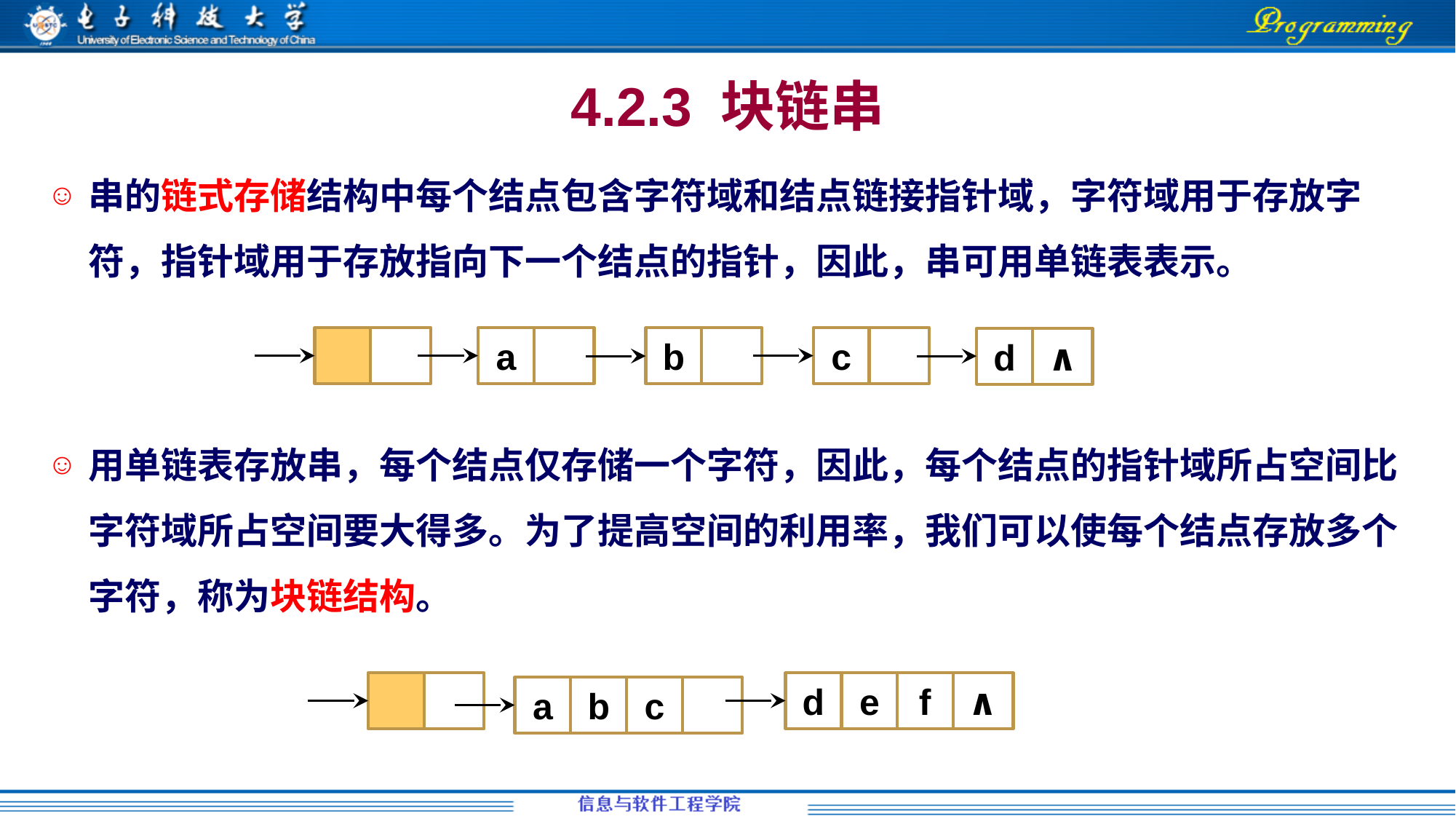

# 4.2.3 块链串
串的链式存储结构中每个结点包含字符域和结点链接指针域，字符域用于存放字符，指针域用于存放指向下一个结点的指针，因此，串可用单链表表示。

用单链表存放串，每个结点仅存储一个字符，因此，每个结点的指针域所占空间比字符域所占空间要大得多。为了提高空间的利用率，我们可以使每个结点存放多个字符，称为块链结构。

a

b

c

d
∧

d
e
f
∧
a
b
c